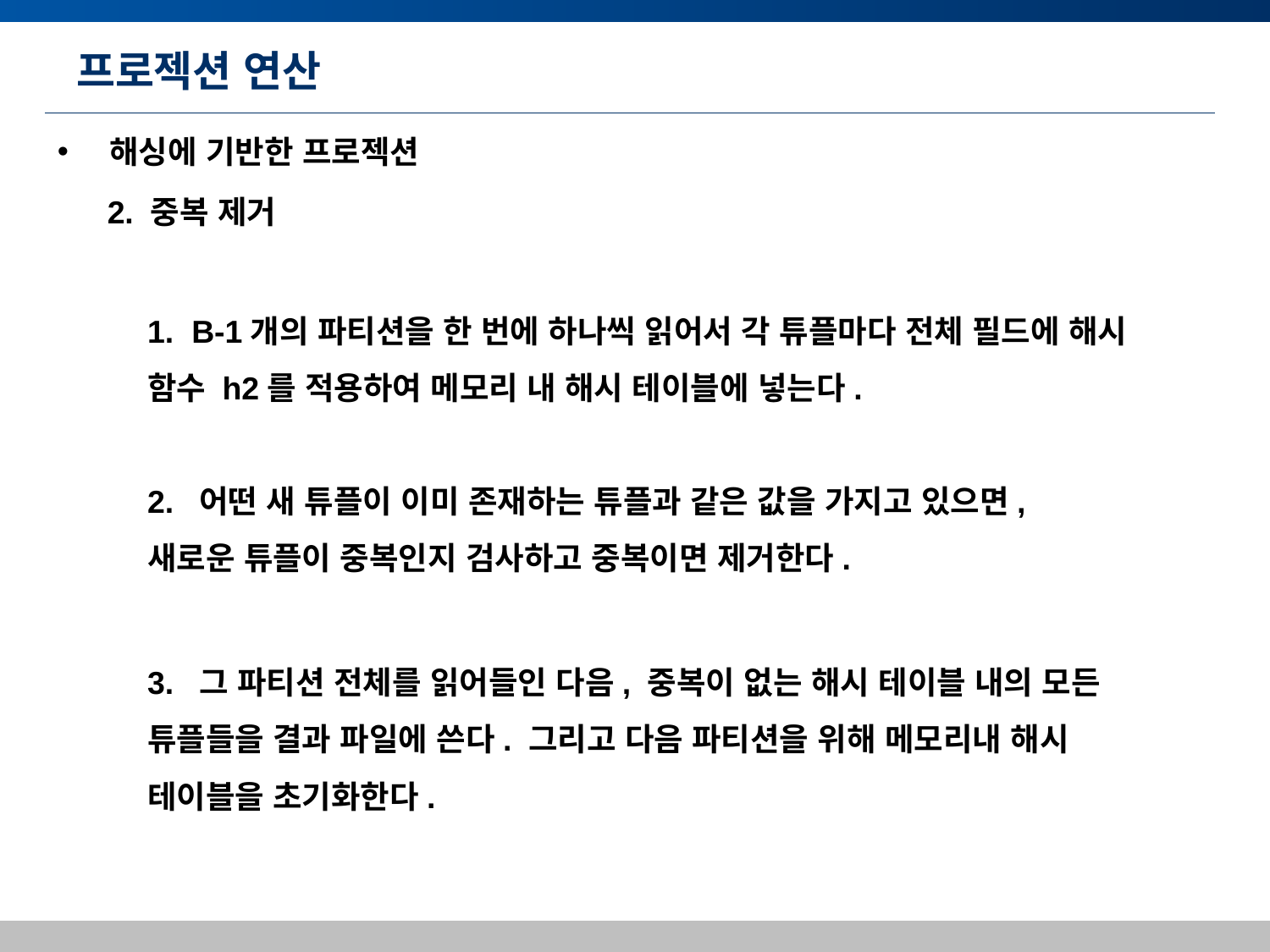

# 프로젝션 연산
  해싱에 기반한 프로젝션
2. 중복 제거
1.  B-1개의 파티션을 한 번에 하나씩 읽어서 각 튜플마다 전체 필드에 해시 함수 h2를 적용하여 메모리 내 해시 테이블에 넣는다.
2.  어떤 새 튜플이 이미 존재하는 튜플과 같은 값을 가지고 있으면, 새로운 튜플이 중복인지 검사하고 중복이면 제거한다.
3.  그 파티션 전체를 읽어들인 다음, 중복이 없는 해시 테이블 내의 모든 튜플들을 결과 파일에 쓴다. 그리고 다음 파티션을 위해 메모리내 해시 테이블을 초기화한다.